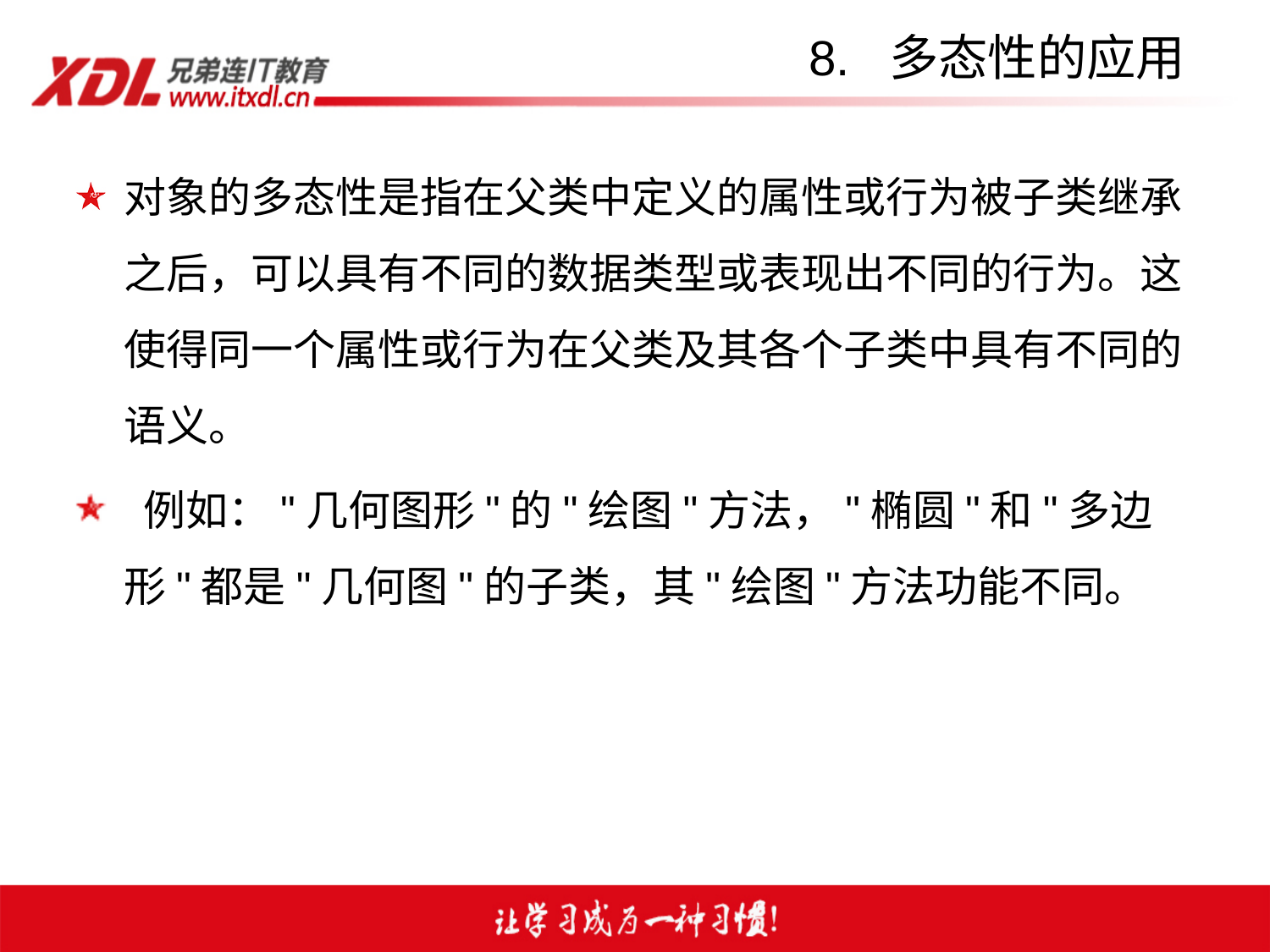

# 8.  多态性的应用
对象的多态性是指在父类中定义的属性或行为被子类继承之后，可以具有不同的数据类型或表现出不同的行为。这使得同一个属性或行为在父类及其各个子类中具有不同的语义。
 例如："几何图形"的"绘图"方法，"椭圆"和"多边形"都是"几何图"的子类，其"绘图"方法功能不同。